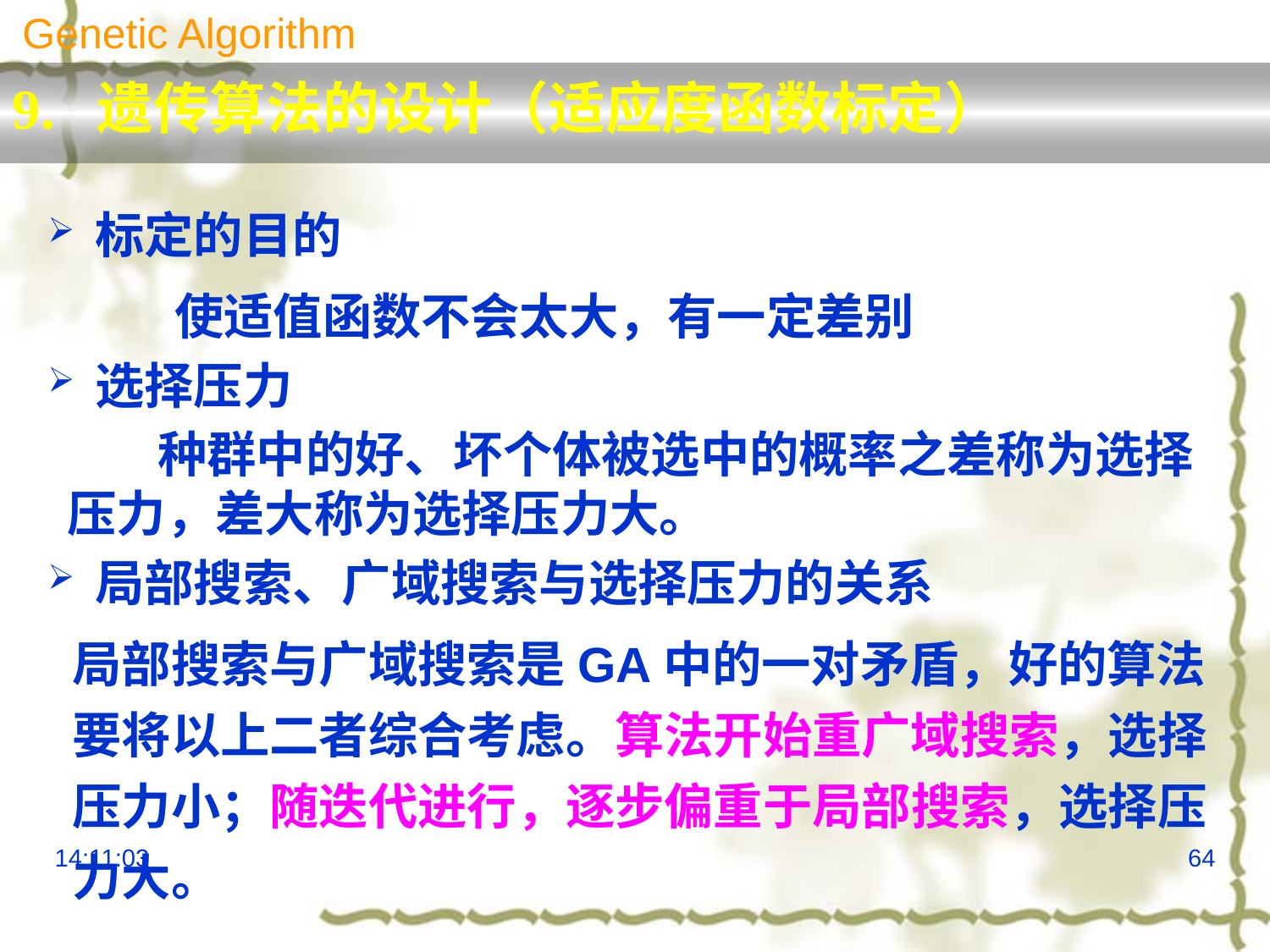

Genetic Algorithm
9.  遗传算法的设计（适应度函数标定）
标定的目的
	使适值函数不会太大，有一定差别
选择压力
	       种群中的好、坏个体被选中的概率之差称为选择压力，差大称为选择压力大。
局部搜索、广域搜索与选择压力的关系
	局部搜索与广域搜索是GA中的一对矛盾，好的算法要将以上二者综合考虑。算法开始重广域搜索，选择压力小；随迭代进行，逐步偏重于局部搜索，选择压力大。
14:11:03
64